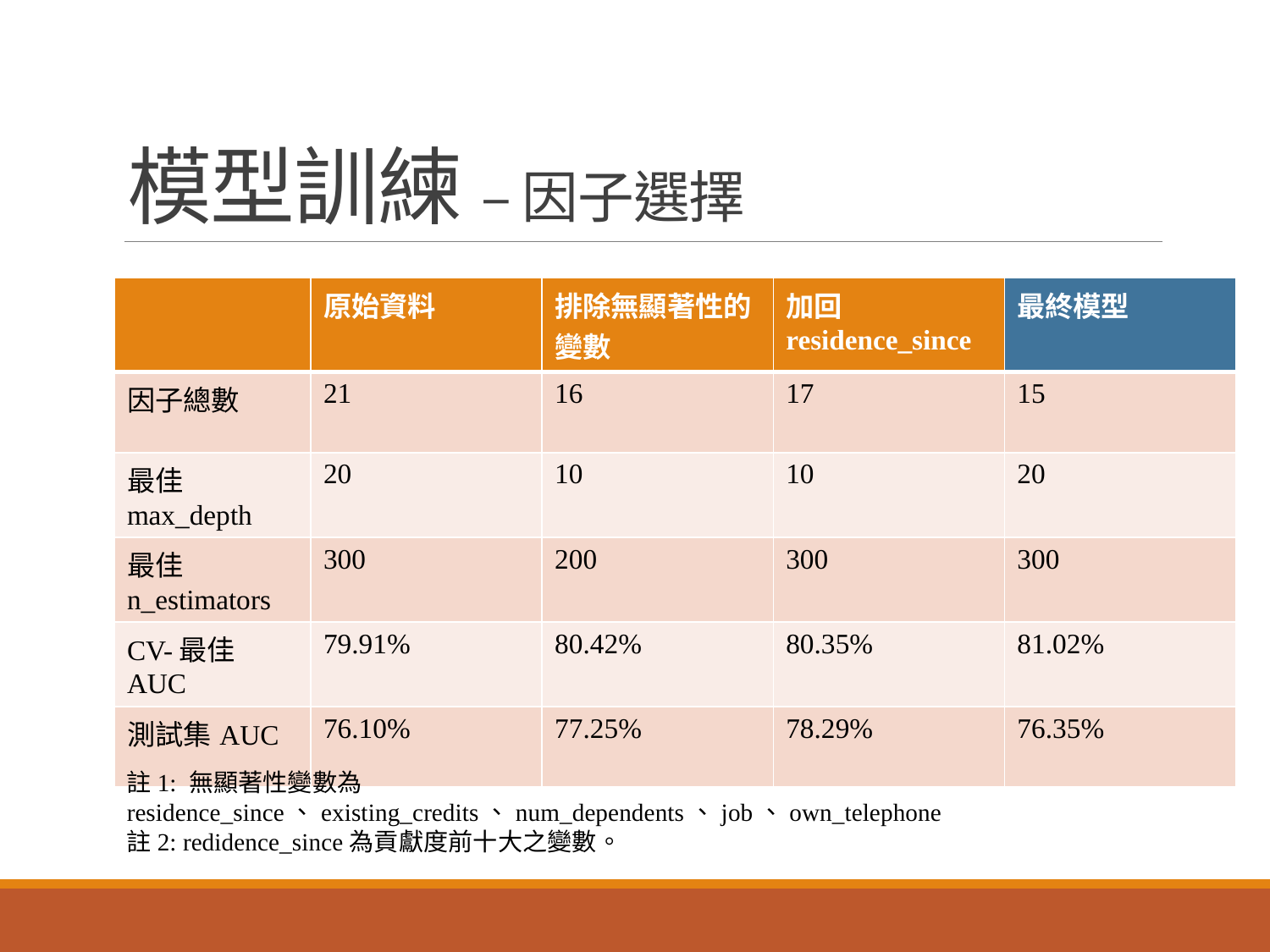

# 模型訓練 – 因子選擇

|  | 原始資料 | 排除無顯著性的變數 | 加回residence\_since | 最終模型 |
| --- | --- | --- | --- | --- |
| 因子總數 | 21 | 16 | 17 | 15 |
| 最佳max\_depth | 20 | 10 | 10 | 20 |
| 最佳n\_estimators | 300 | 200 | 300 | 300 |
| CV-最佳AUC | 79.91% | 80.42% | 80.35% | 81.02% |
| 測試集AUC | 76.10% | 77.25% | 78.29% | 76.35% |
註1: 無顯著性變數為 residence_since、existing_credits、num_dependents、job、own_telephone
註2: redidence_since為貢獻度前十大之變數。